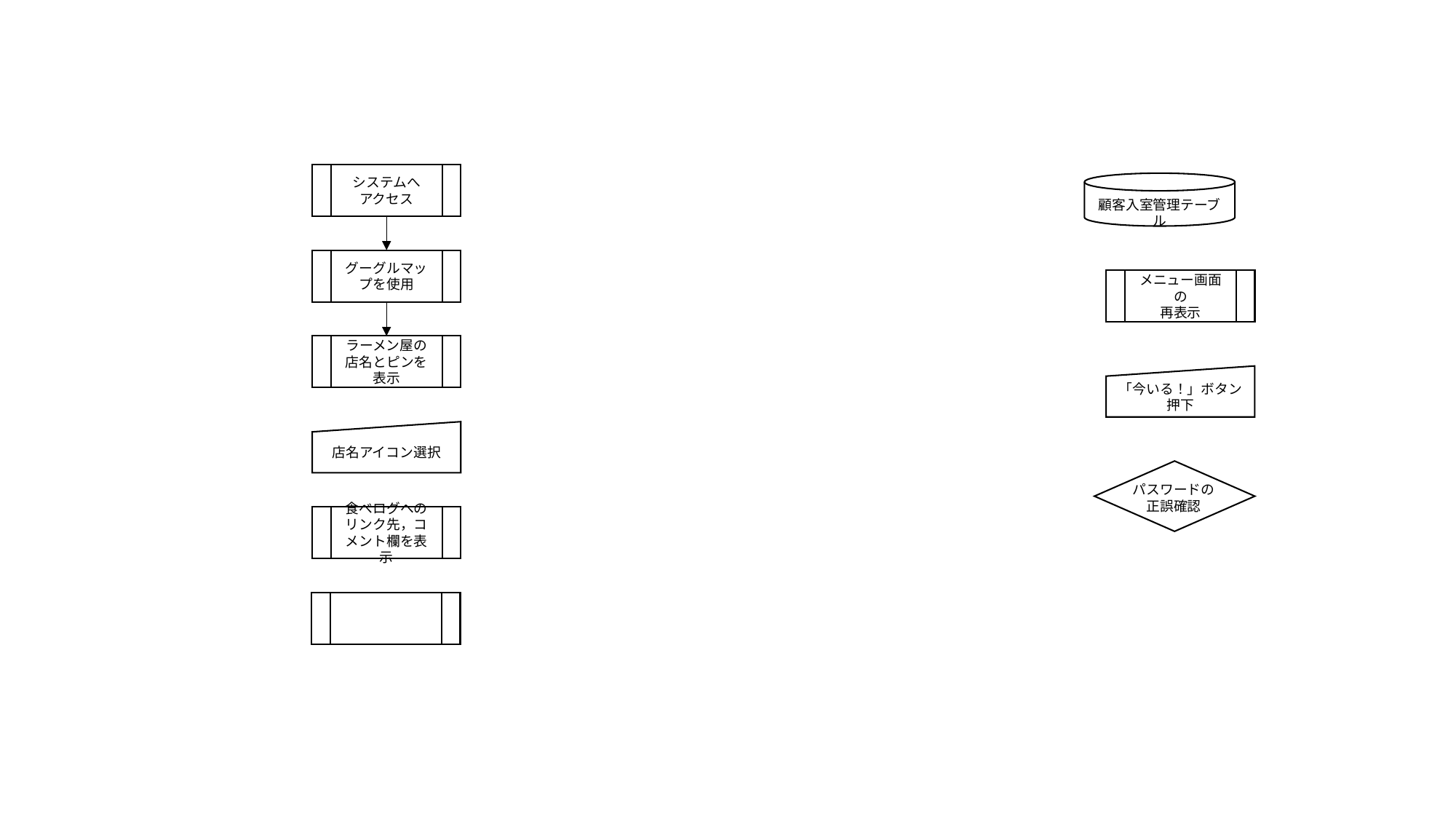

システムへ
アクセス
顧客入室管理テーブル
グーグルマップを使用
メニュー画面の
再表示
ラーメン屋の店名とピンを表示
「今いる！」ボタン押下
店名アイコン選択

パスワードの
正誤確認
食べログへのリンク先，コメント欄を表示